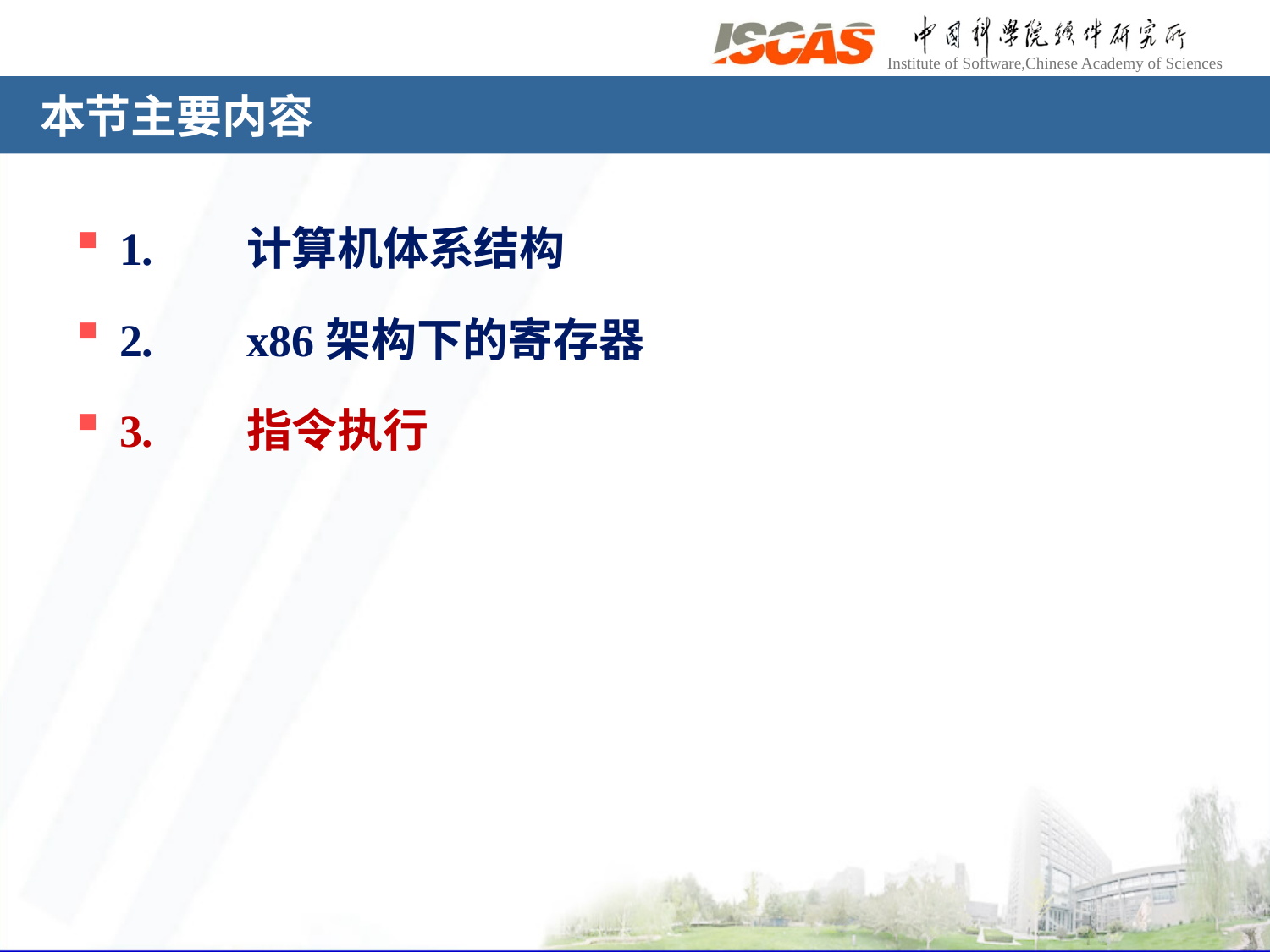

# 本节主要内容
1.	计算机体系结构
2.	x86架构下的寄存器
3. 	指令执行